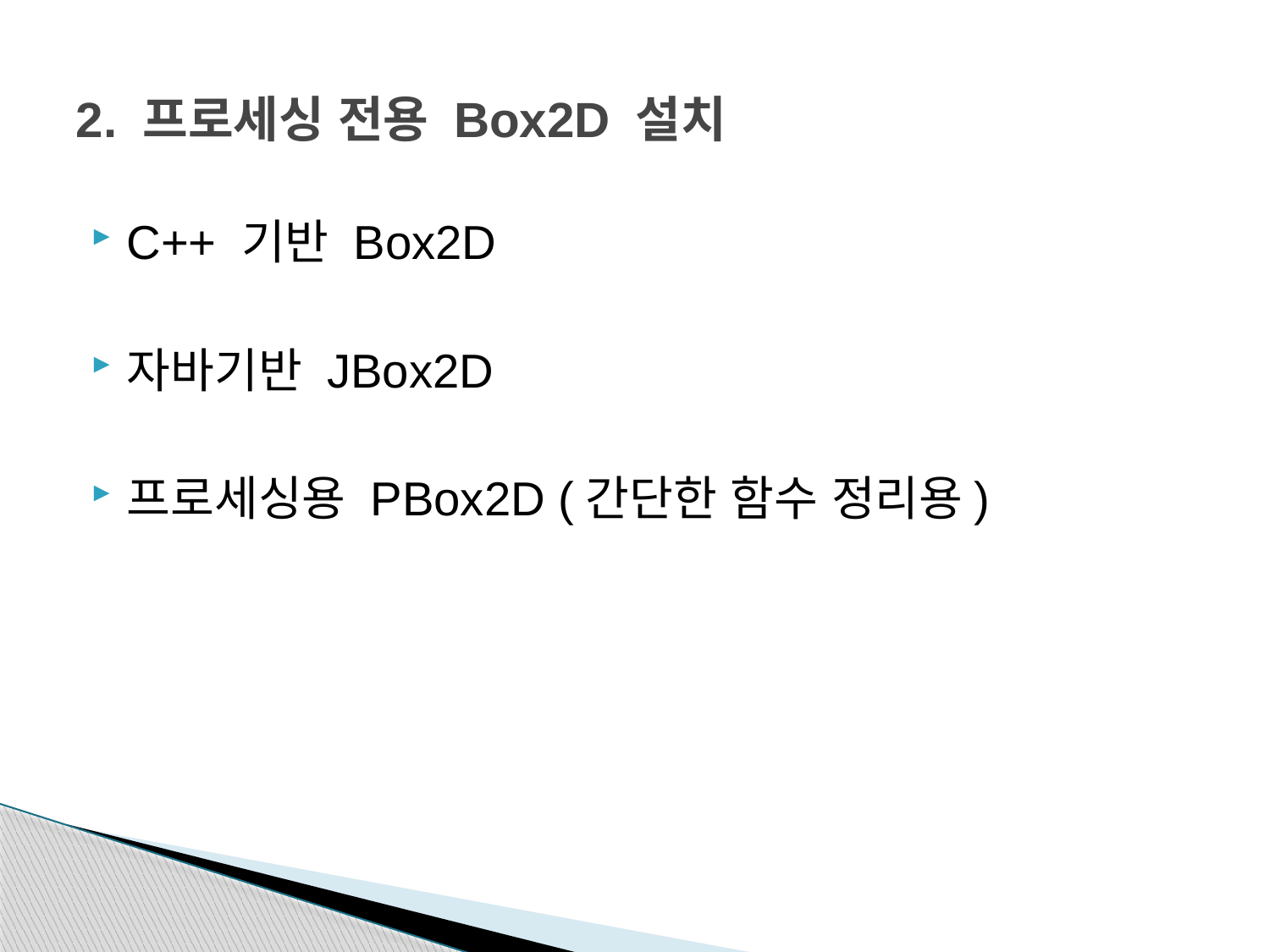

# 2. 프로세싱 전용 Box2D 설치
C++ 기반 Box2D

자바기반 JBox2D

프로세싱용 PBox2D (간단한 함수 정리용)